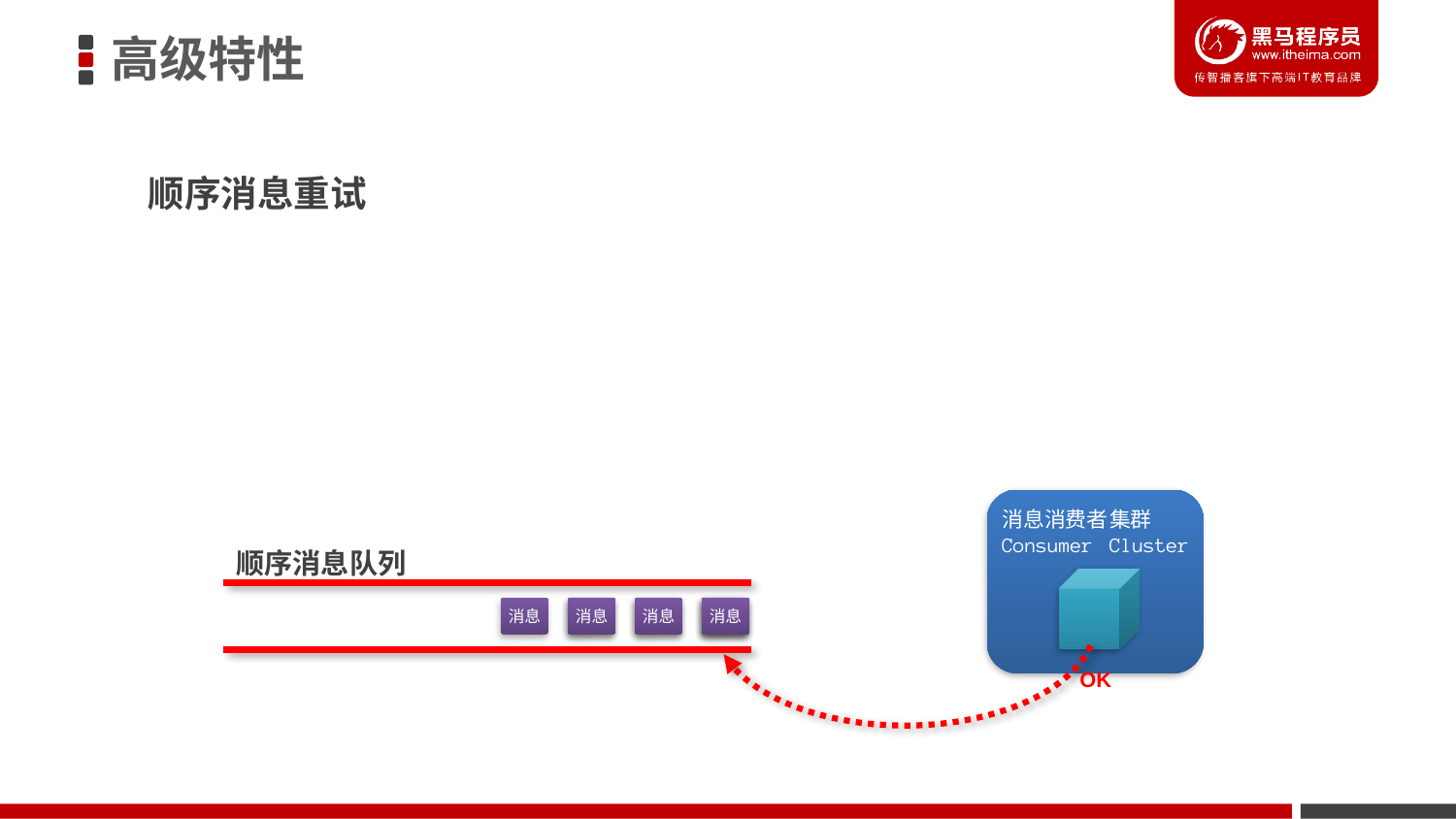

高级特性
顺序消息重试

消息消费者
Consumer
集群
Cluster
集群
Cluster

顺序消息队列
消息
消息
消息
消息
消息
消息
消息
消息
OK